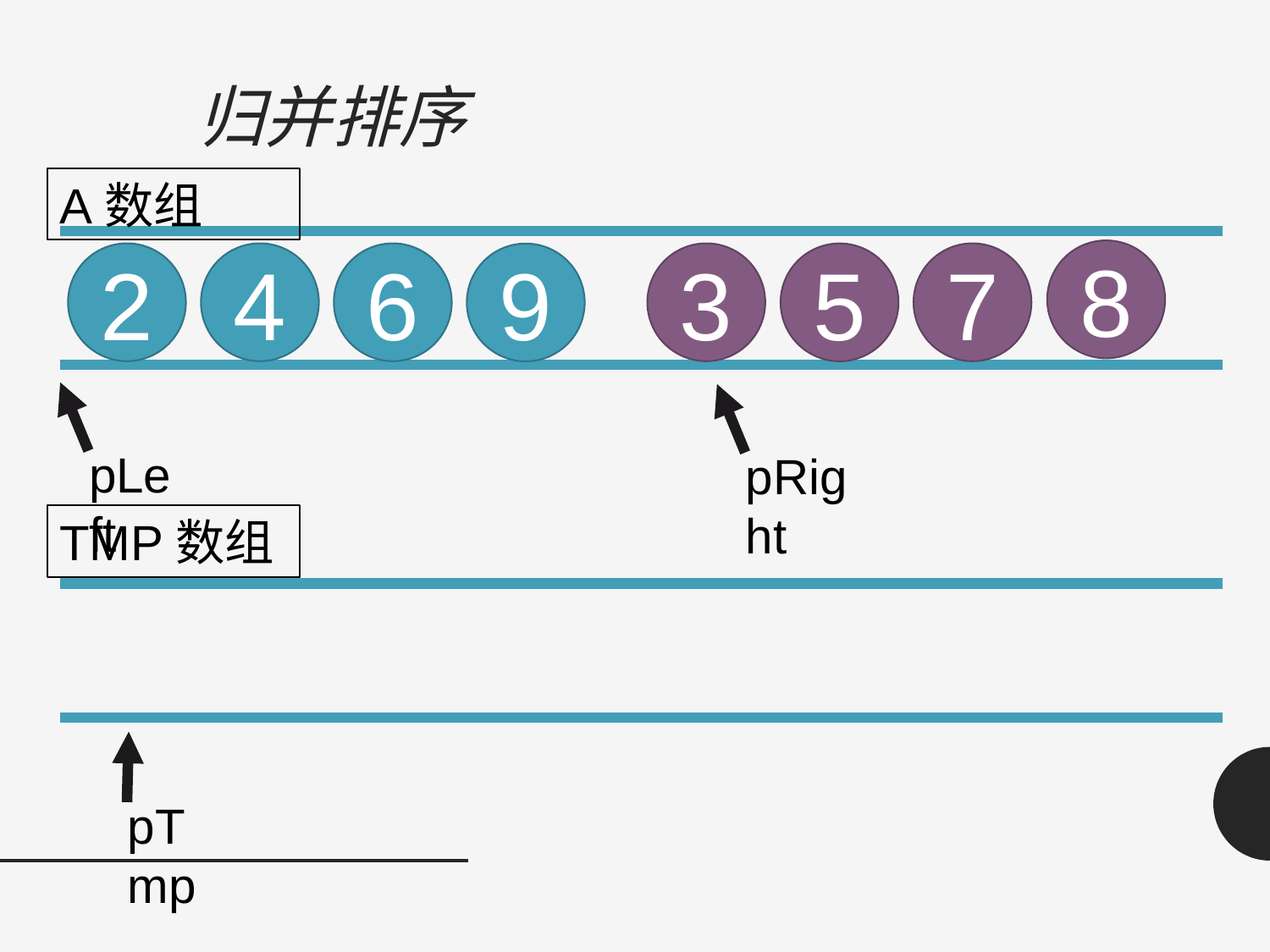

# 归并排序
A数组
8
2
4
6
3
7
5
9
pLeft
pRight
TMP数组
pTmp